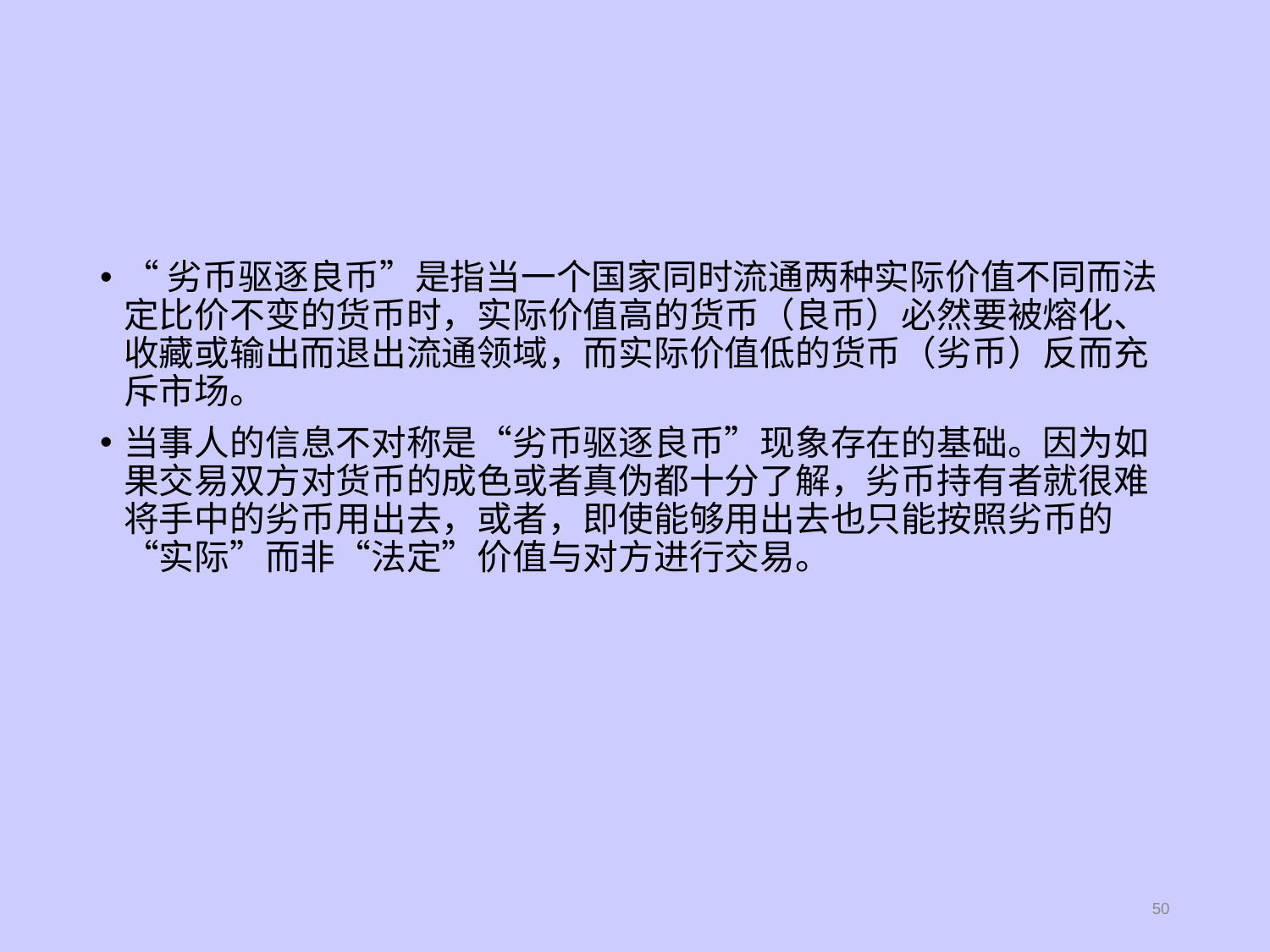

#
“劣币驱逐良币”是指当一个国家同时流通两种实际价值不同而法定比价不变的货币时，实际价值高的货币（良币）必然要被熔化、收藏或输出而退出流通领域，而实际价值低的货币（劣币）反而充斥市场。
当事人的信息不对称是“劣币驱逐良币”现象存在的基础。因为如果交易双方对货币的成色或者真伪都十分了解，劣币持有者就很难将手中的劣币用出去，或者，即使能够用出去也只能按照劣币的“实际”而非“法定”价值与对方进行交易。

50